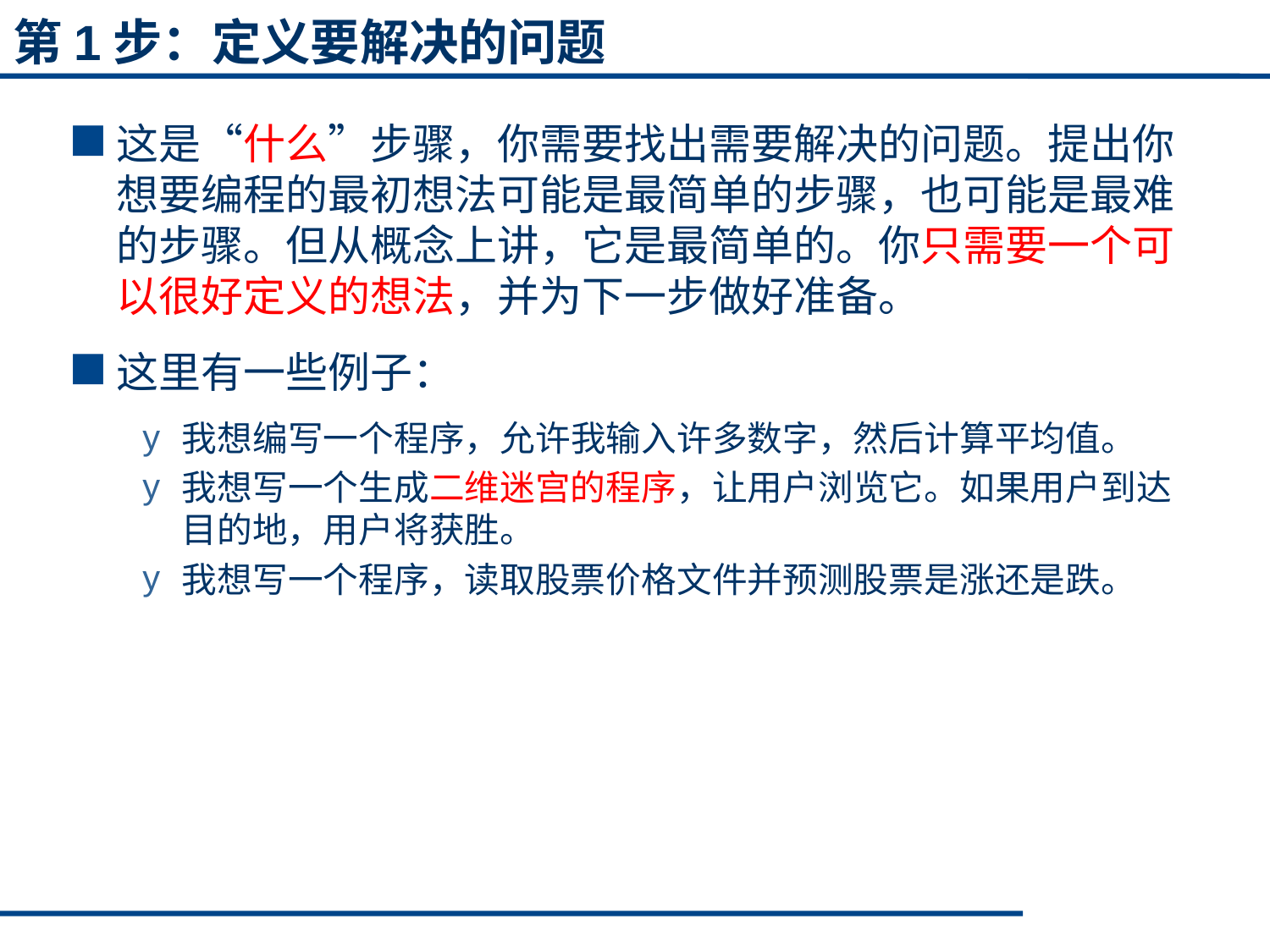

# 第1步：定义要解决的问题
这是“什么”步骤，你需要找出需要解决的问题。提出你想要编程的最初想法可能是最简单的步骤，也可能是最难的步骤。但从概念上讲，它是最简单的。你只需要一个可以很好定义的想法，并为下一步做好准备。
这里有一些例子：
我想编写一个程序，允许我输入许多数字，然后计算平均值。
我想写一个生成二维迷宫的程序，让用户浏览它。如果用户到达目的地，用户将获胜。
我想写一个程序，读取股票价格文件并预测股票是涨还是跌。